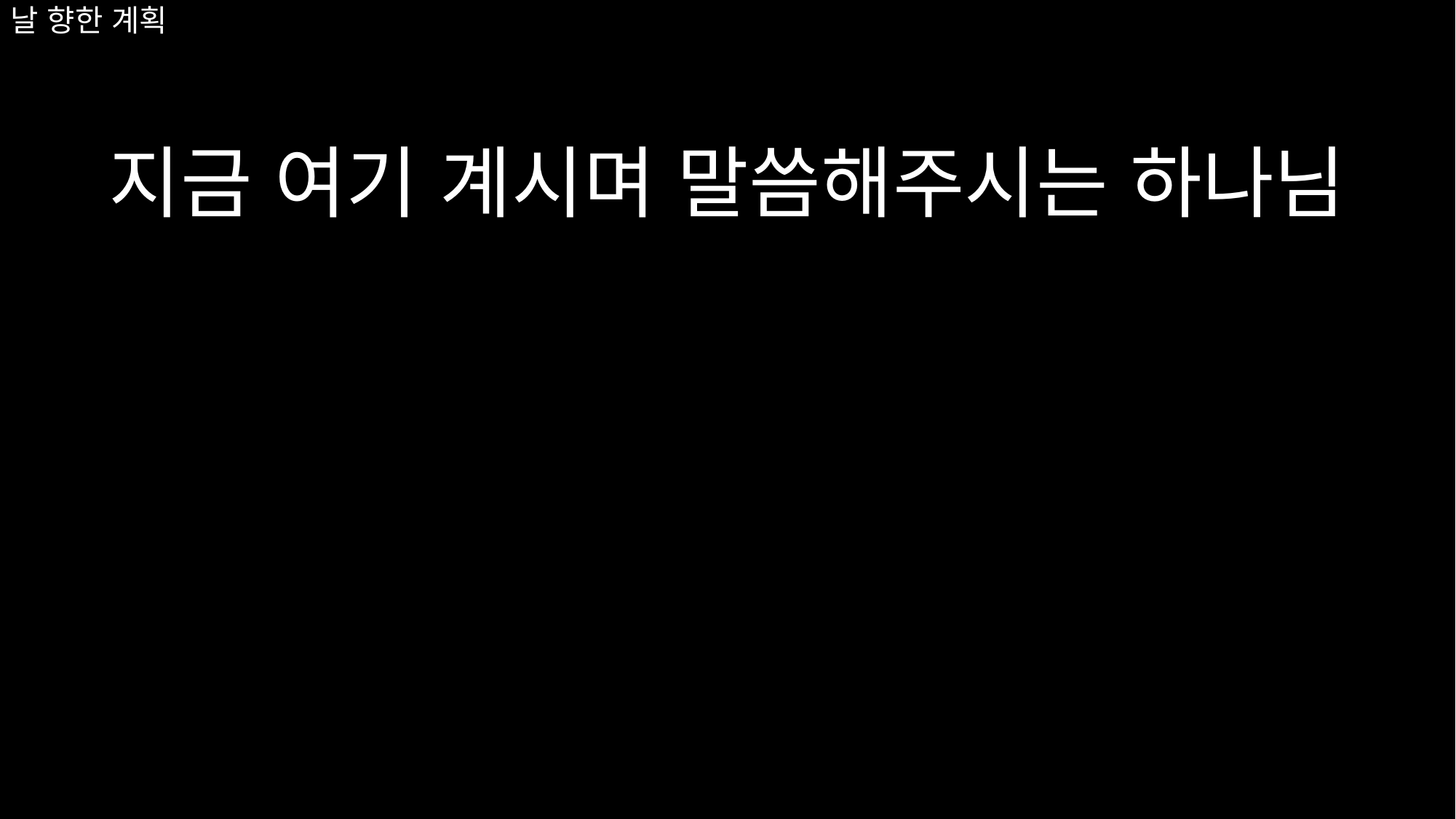

# 날 향한 계획
지금 여기 계시며 말씀해주시는 하나님